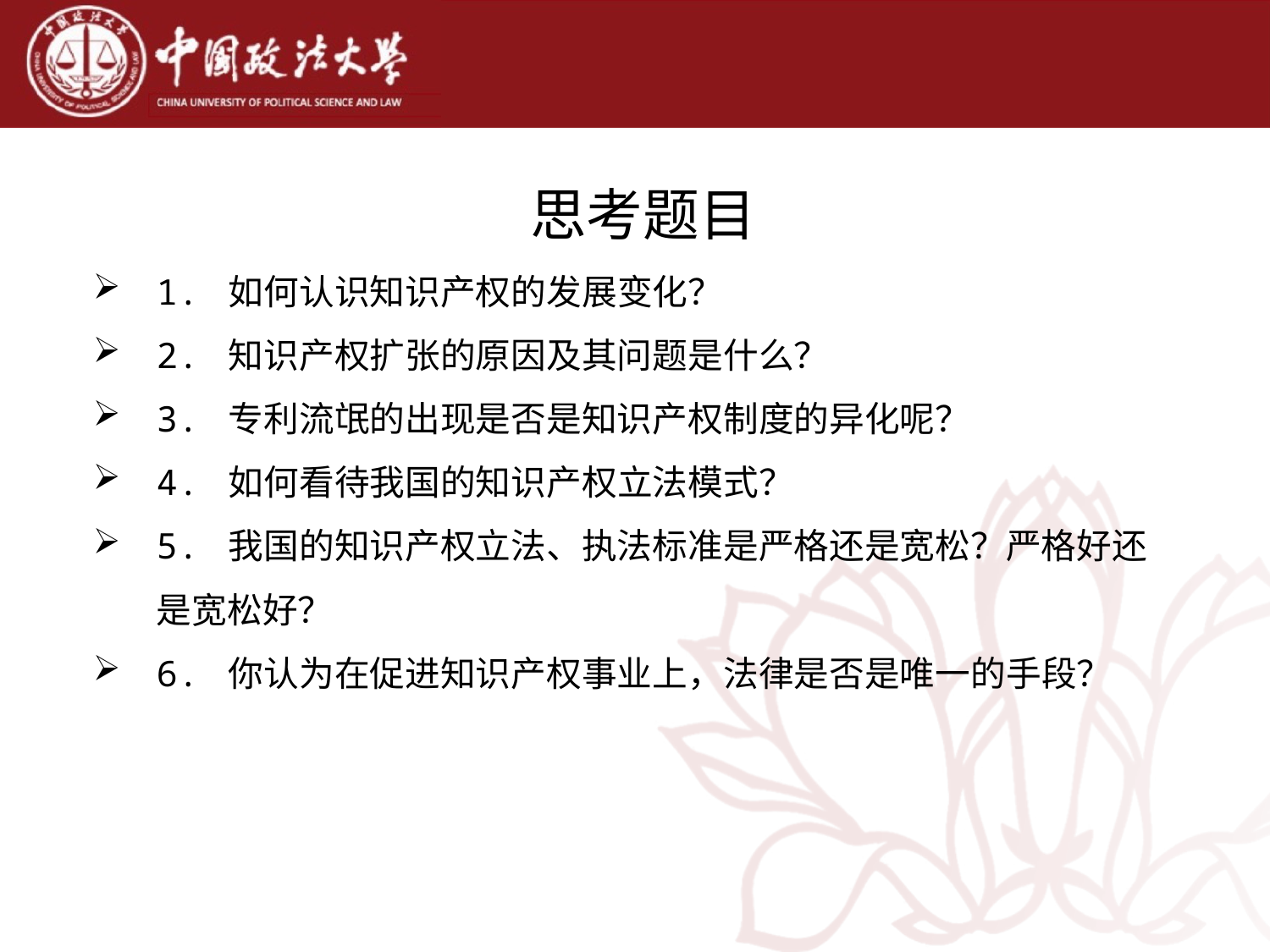

# 思考题目
1. 如何认识知识产权的发展变化？
2. 知识产权扩张的原因及其问题是什么？
3. 专利流氓的出现是否是知识产权制度的异化呢？
4. 如何看待我国的知识产权立法模式？
5. 我国的知识产权立法、执法标准是严格还是宽松？严格好还是宽松好？
6. 你认为在促进知识产权事业上，法律是否是唯一的手段？